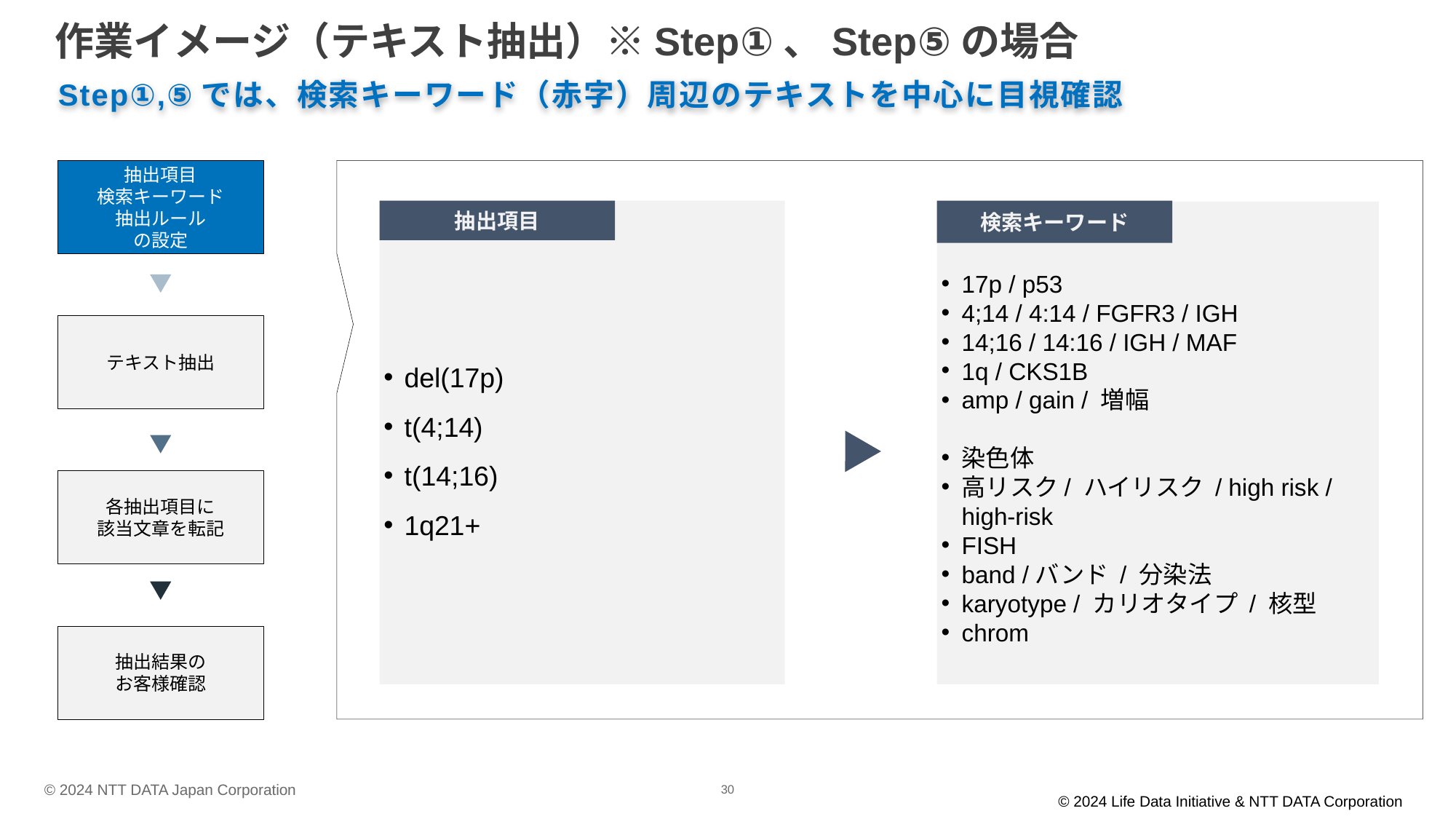

# 作業イメージ（テキスト抽出）※Step①、Step⑤の場合
Step①,⑤では、検索キーワード（赤字）周辺のテキストを中心に目視確認
抽出項目
検索キーワード
抽出ルール
の設定

del(17p)
t(4;14)
t(14;16)
1q21+
抽出項目
検索キーワード

17p / p53
4;14 / 4:14 / FGFR3 / IGH
14;16 / 14:16 / IGH / MAF
1q / CKS1B
amp / gain / 増幅

染色体
高リスク/ ハイリスク / high risk / high-risk
FISH
band /バンド / 分染法
karyotype / カリオタイプ / 核型
chrom
テキスト抽出

各抽出項目に
該当文章を転記
抽出結果の
お客様確認